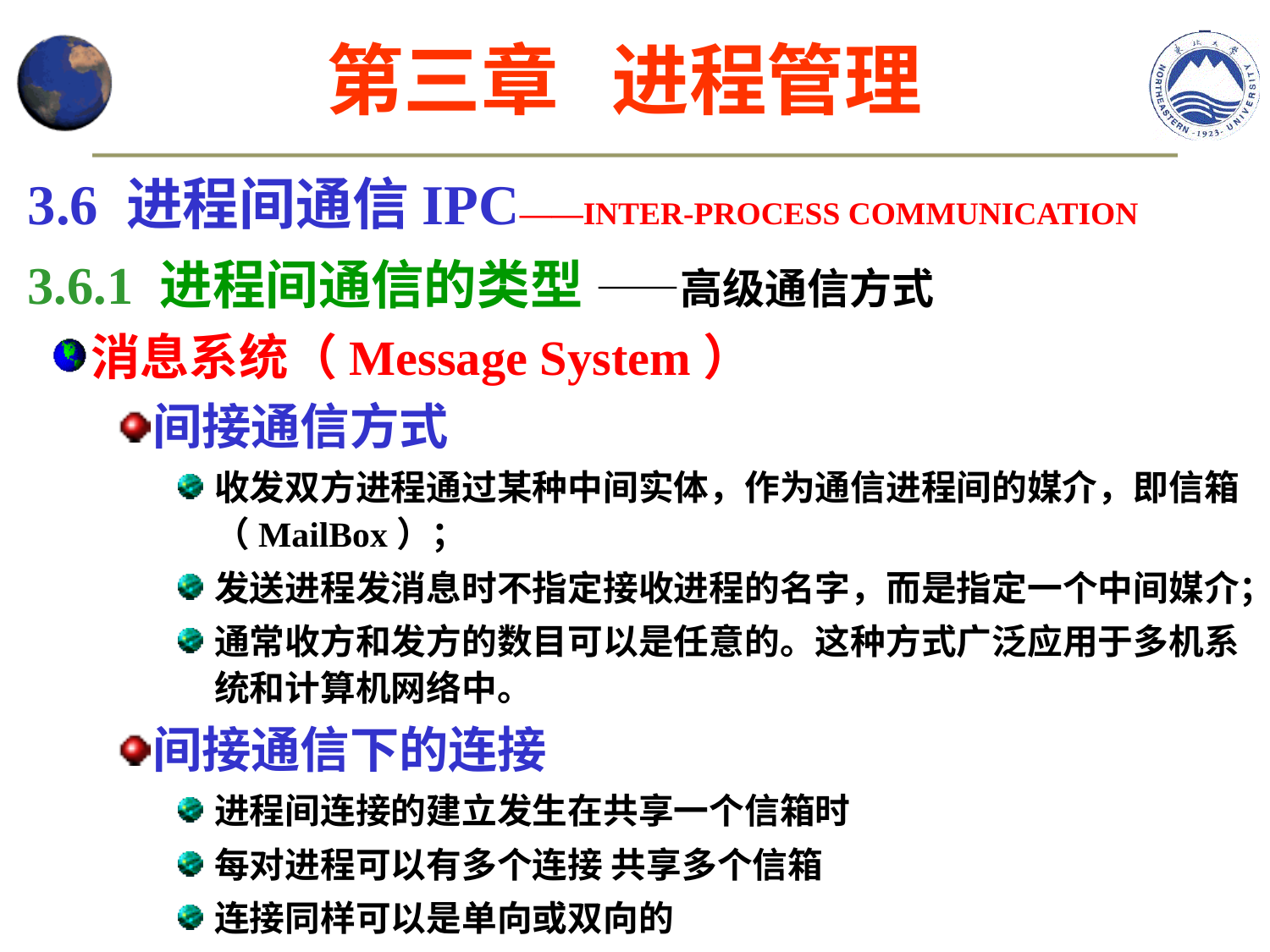

第三章   进程管理
3.6 进程间通信IPC——INTER-PROCESS COMMUNICATION
3.6.1 进程间通信的类型 ——高级通信方式
消息系统（Message System）
间接通信方式
收发双方进程通过某种中间实体，作为通信进程间的媒介，即信箱（MailBox）；
发送进程发消息时不指定接收进程的名字，而是指定一个中间媒介；
通常收方和发方的数目可以是任意的。这种方式广泛应用于多机系统和计算机网络中。
间接通信下的连接
进程间连接的建立发生在共享一个信箱时
每对进程可以有多个连接 共享多个信箱
连接同样可以是单向或双向的